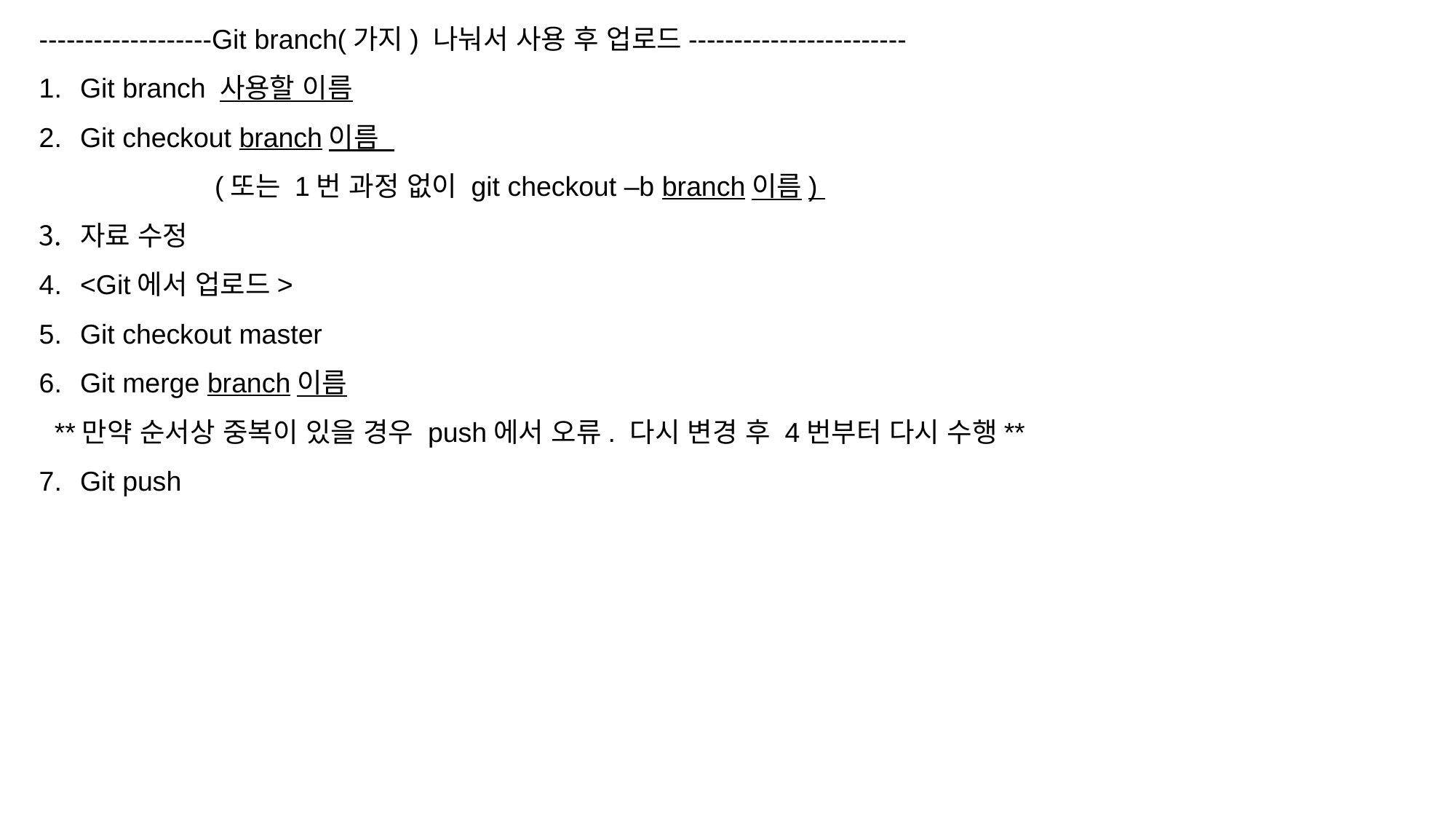

-------------------Git branch(가지) 나눠서 사용 후 업로드------------------------
Git branch 사용할 이름
Git checkout branch이름
                       (또는 1번 과정 없이 git checkout –b branch이름)
자료 수정
<Git에서 업로드>
Git checkout master
Git merge branch이름
  **만약 순서상 중복이 있을 경우 push에서 오류. 다시 변경 후 4번부터 다시 수행**
Git push